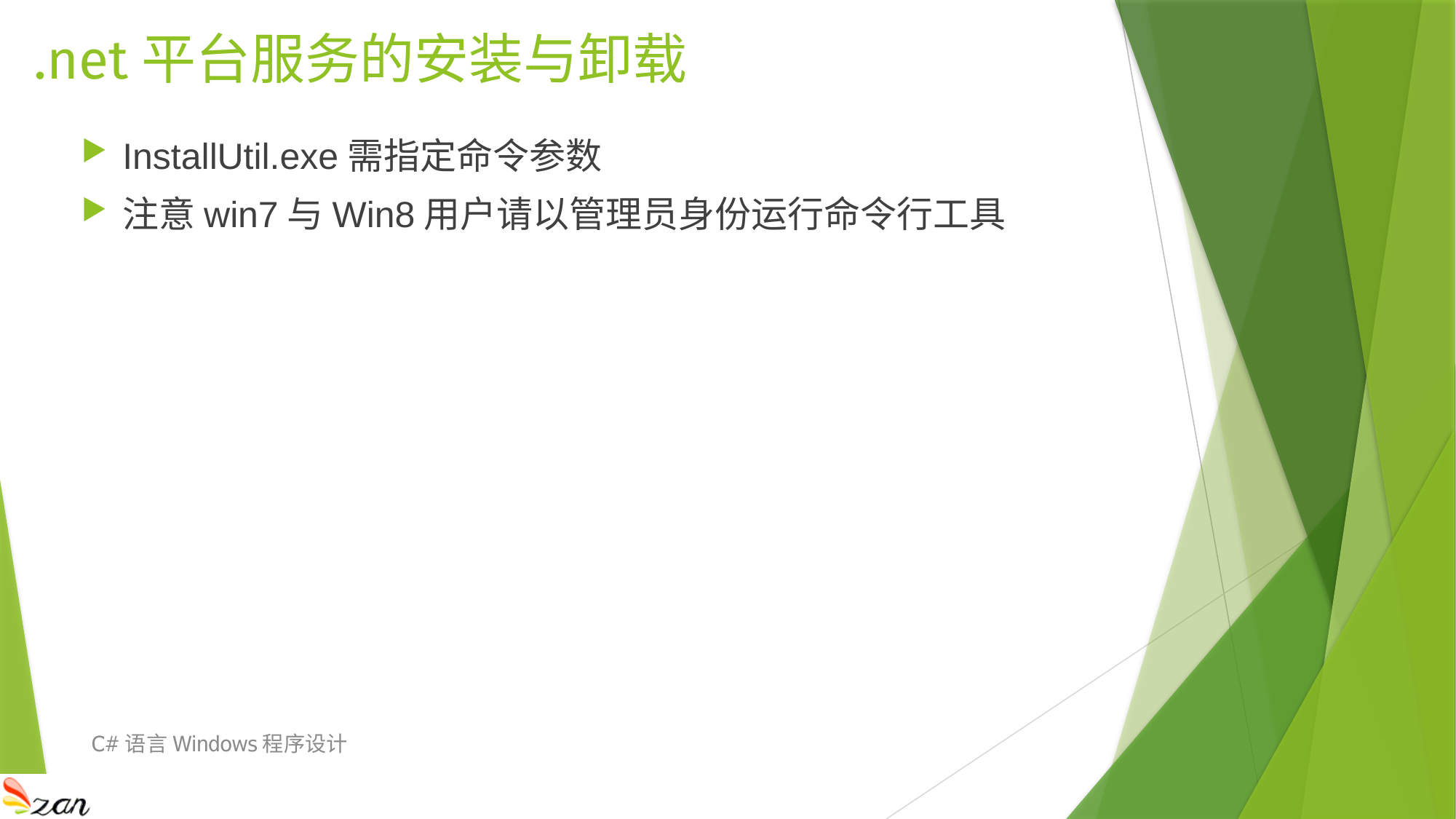

# .net平台服务的安装与卸载
InstallUtil.exe需指定命令参数
注意win7与Win8用户请以管理员身份运行命令行工具
C#语言Windows程序设计